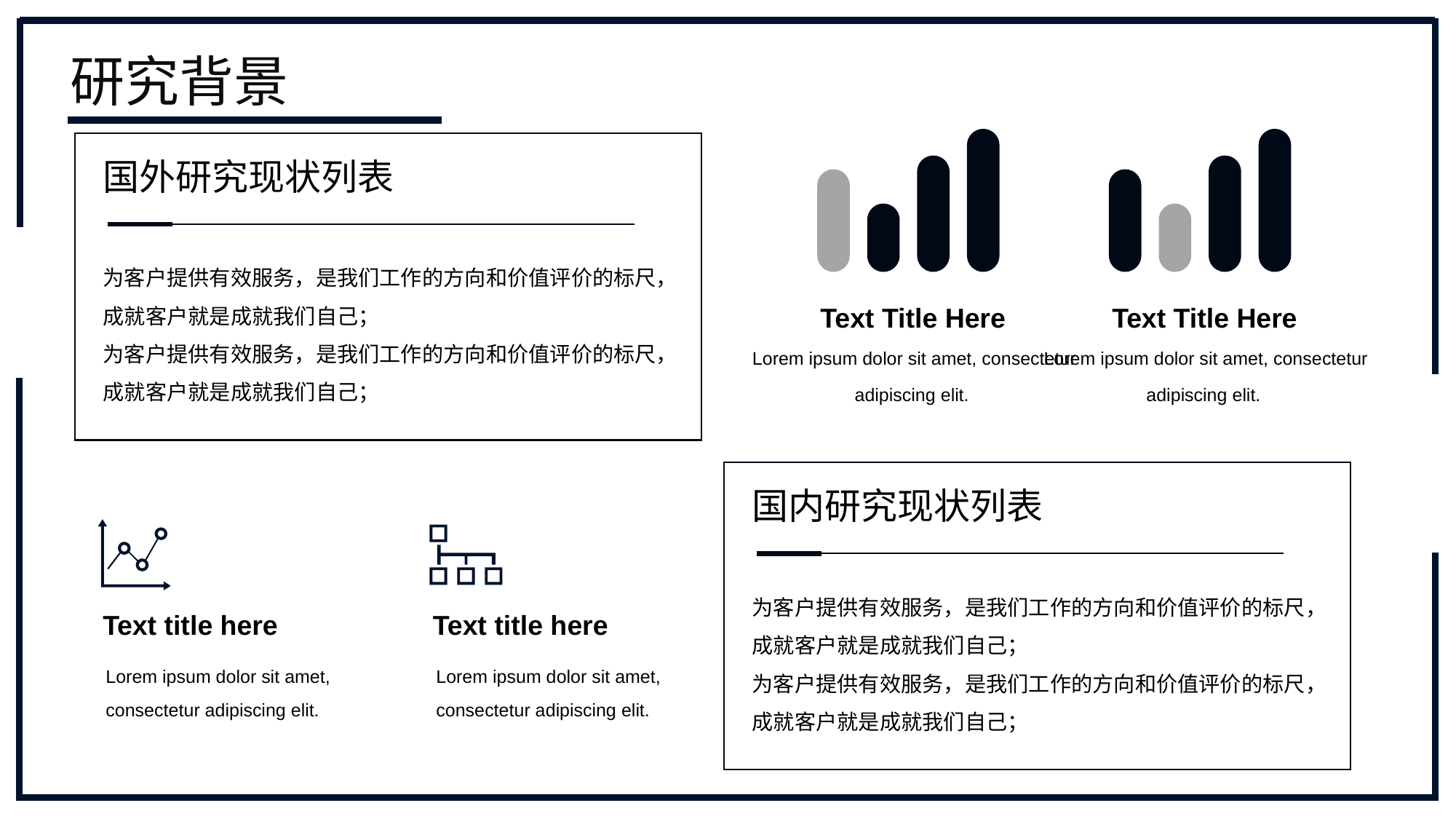

研究背景

国外研究现状列表

为客户提供有效服务，是我们工作的方向和价值评价的标尺，成就客户就是成就我们自己；
为客户提供有效服务，是我们工作的方向和价值评价的标尺，成就客户就是成就我们自己；
Text Title Here
Text Title Here
Lorem ipsum dolor sit amet, consectetur adipiscing elit.
Lorem ipsum dolor sit amet, consectetur adipiscing elit.

国内研究现状列表

为客户提供有效服务，是我们工作的方向和价值评价的标尺，成就客户就是成就我们自己；
为客户提供有效服务，是我们工作的方向和价值评价的标尺，成就客户就是成就我们自己；
Text title here
Text title here
Lorem ipsum dolor sit amet, consectetur adipiscing elit.
Lorem ipsum dolor sit amet, consectetur adipiscing elit.